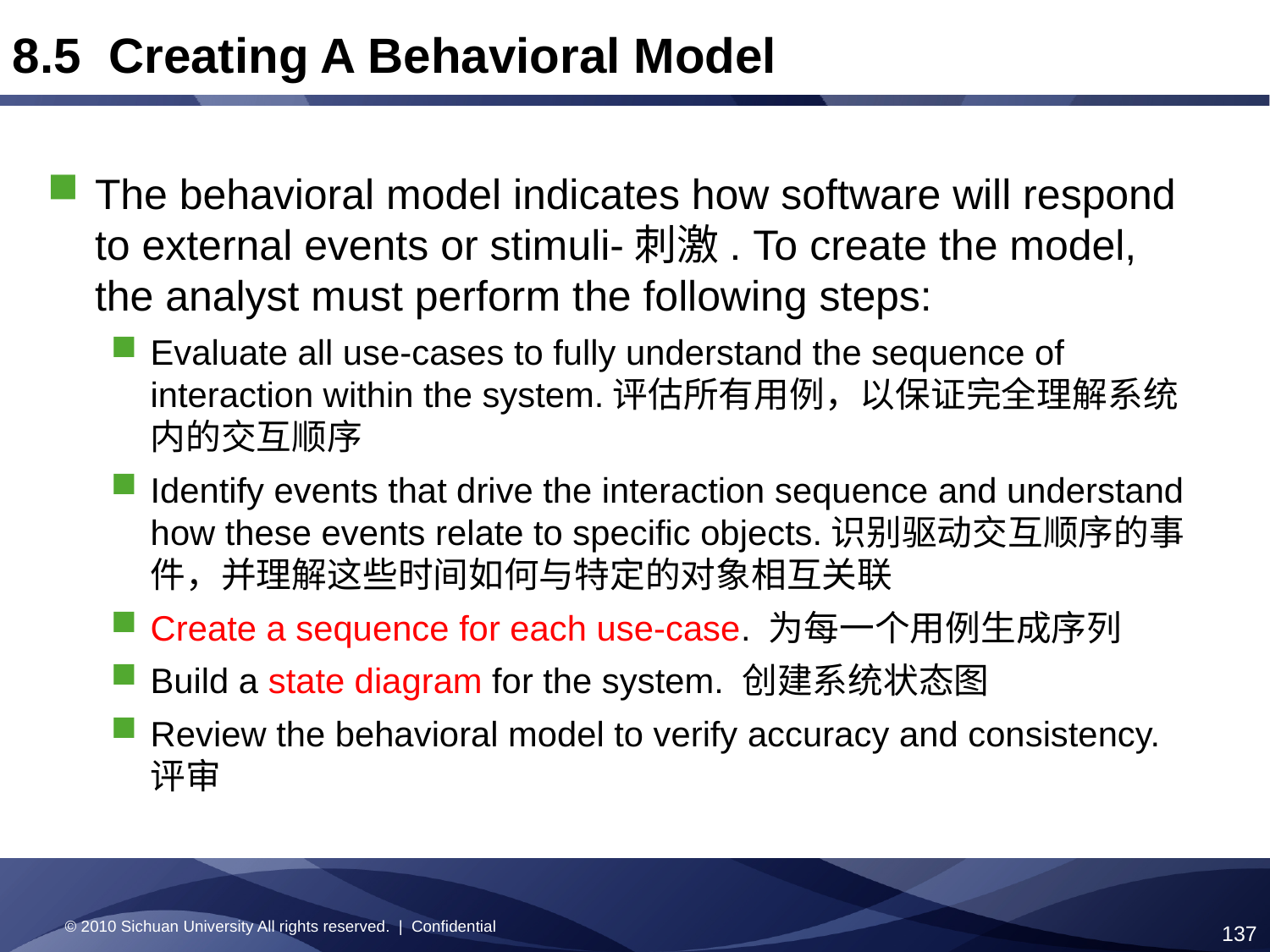

8.5  Creating A Behavioral Model
The behavioral model indicates how software will respond to external events or stimuli-刺激. To create the model, the analyst must perform the following steps:
Evaluate all use-cases to fully understand the sequence of interaction within the system.评估所有用例，以保证完全理解系统内的交互顺序
Identify events that drive the interaction sequence and understand how these events relate to specific objects.识别驱动交互顺序的事件，并理解这些时间如何与特定的对象相互关联
Create a sequence for each use-case. 为每一个用例生成序列
Build a state diagram for the system. 创建系统状态图
Review the behavioral model to verify accuracy and consistency. 评审
© 2010 Sichuan University All rights reserved.  |  Confidential
137